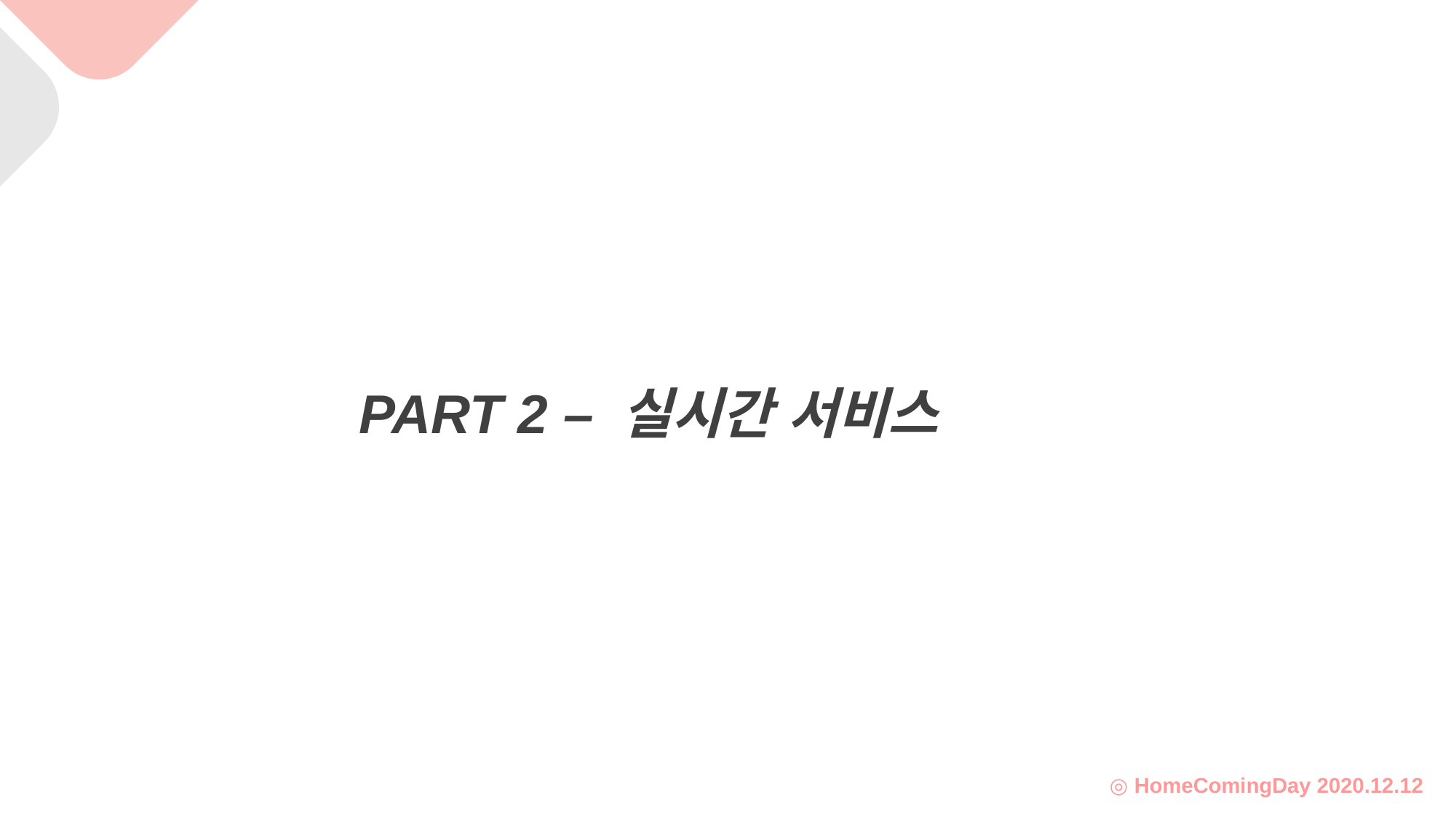

PART 2 – 실시간 서비스
◎ HomeComingDay 2020.12.12